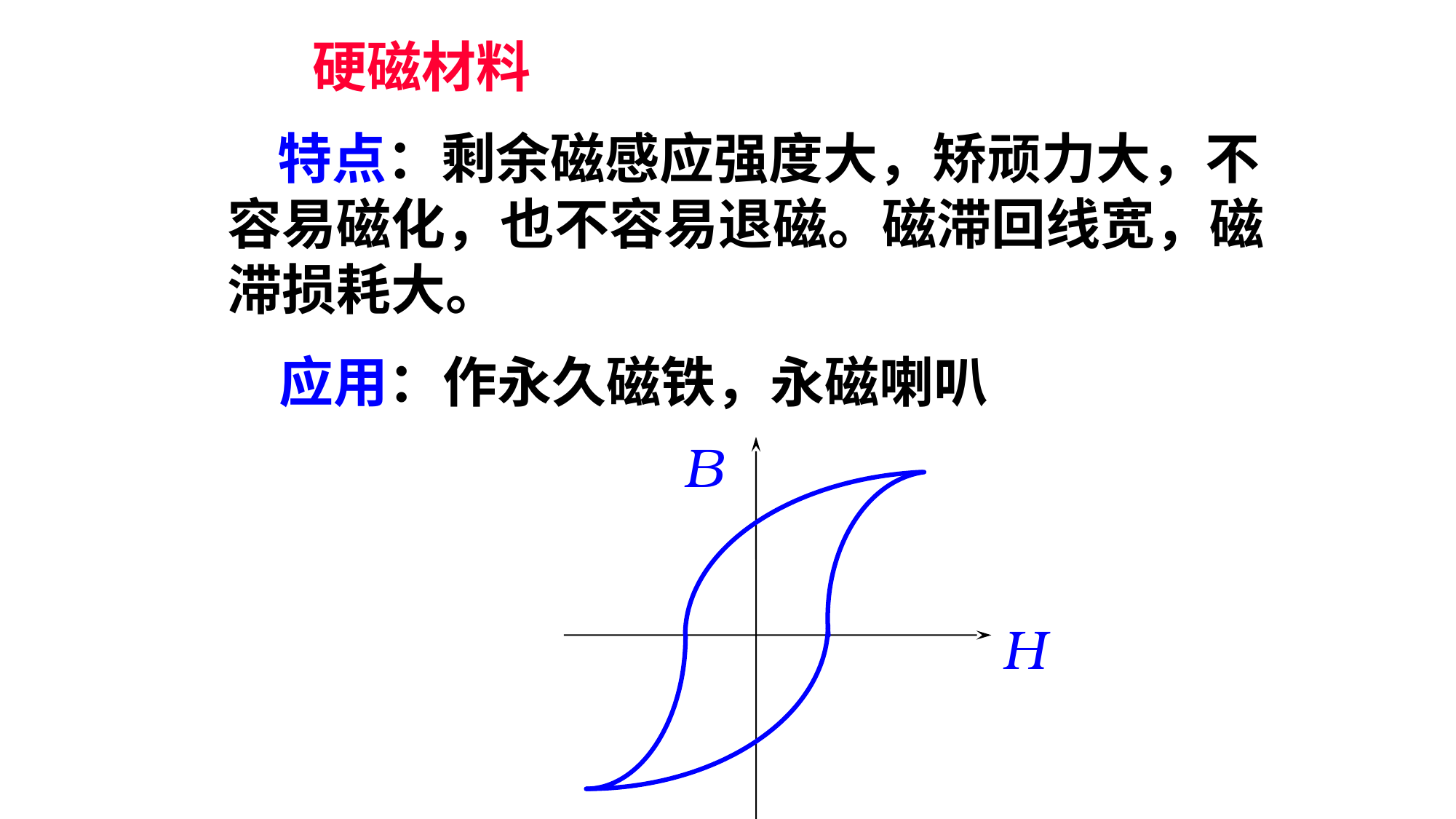

硬磁材料
   特点：剩余磁感应强度大，矫顽力大，不
容易磁化，也不容易退磁。磁滞回线宽，磁
滞损耗大。
应用：作永久磁铁，永磁喇叭
B

H